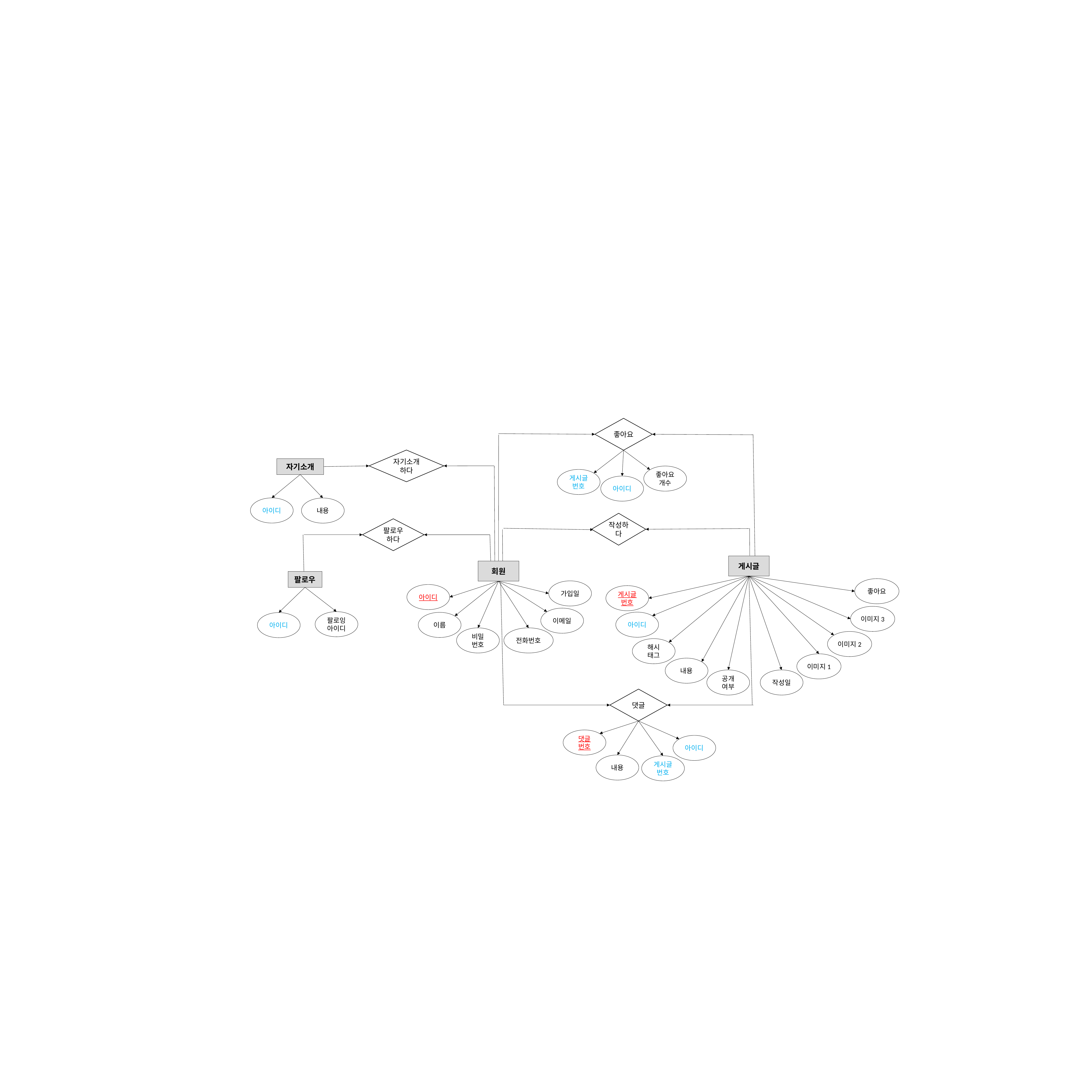

좋아요
자기소개하다
자기소개
좋아요개수
게시글번호
아이디
아이디
내용
작성하다
팔로우하다
게시글
회원
팔로우
좋아요
가입일
아이디
게시글번호
이미지3
이메일
팔로잉아이디
아이디
이름
아이디
전화번호
비밀
번호
이미지2
해시
태그
이미지1
내용
작성일
공개
여부
댓글
댓글
번호
아이디
내용
게시글번호